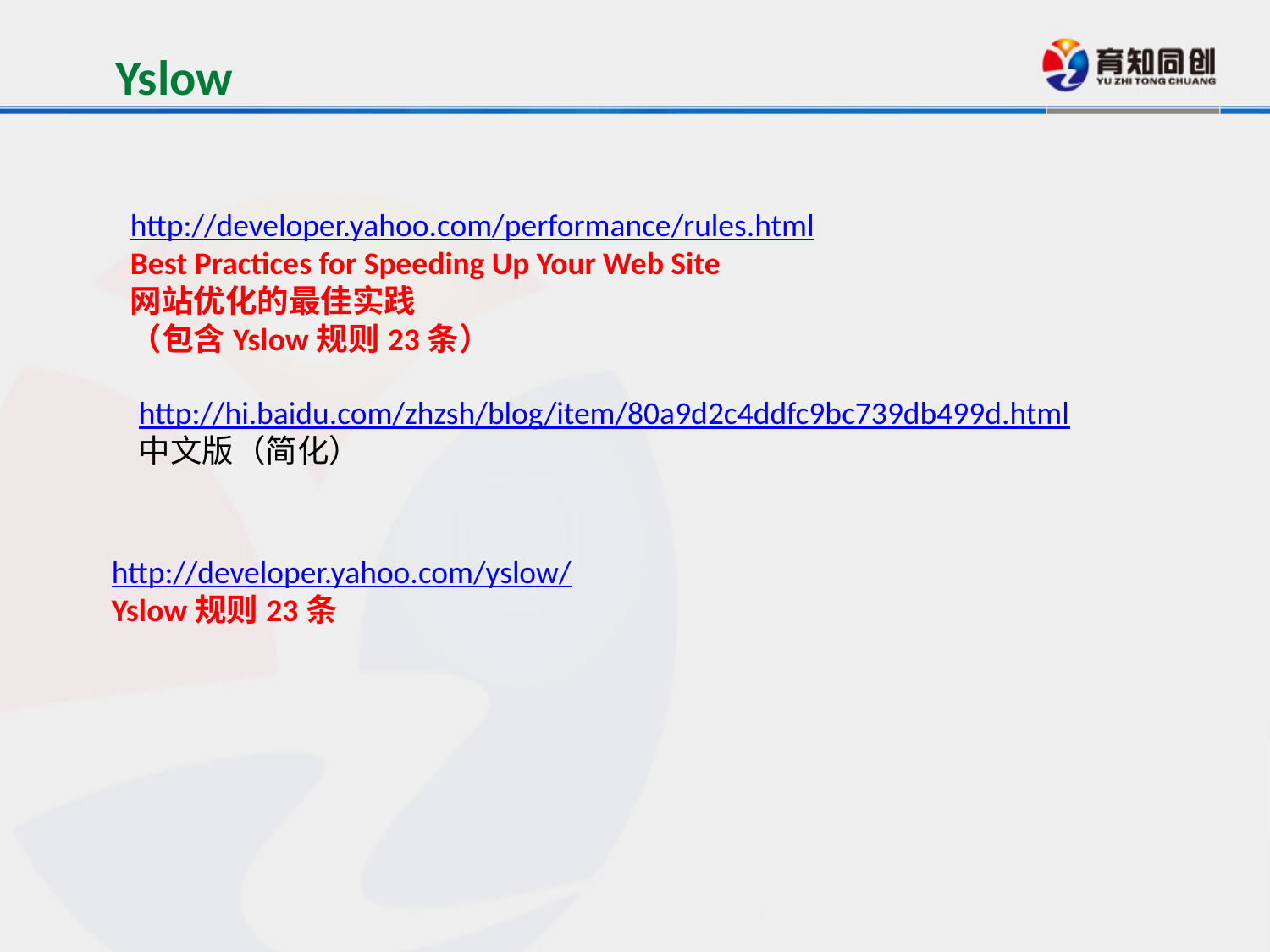

Yslow
http://developer.yahoo.com/performance/rules.html
Best Practices for Speeding Up Your Web Site
网站优化的最佳实践
（包含Yslow规则23条）
http://hi.baidu.com/zhzsh/blog/item/80a9d2c4ddfc9bc739db499d.html
中文版（简化）
http://developer.yahoo.com/yslow/
Yslow规则23条